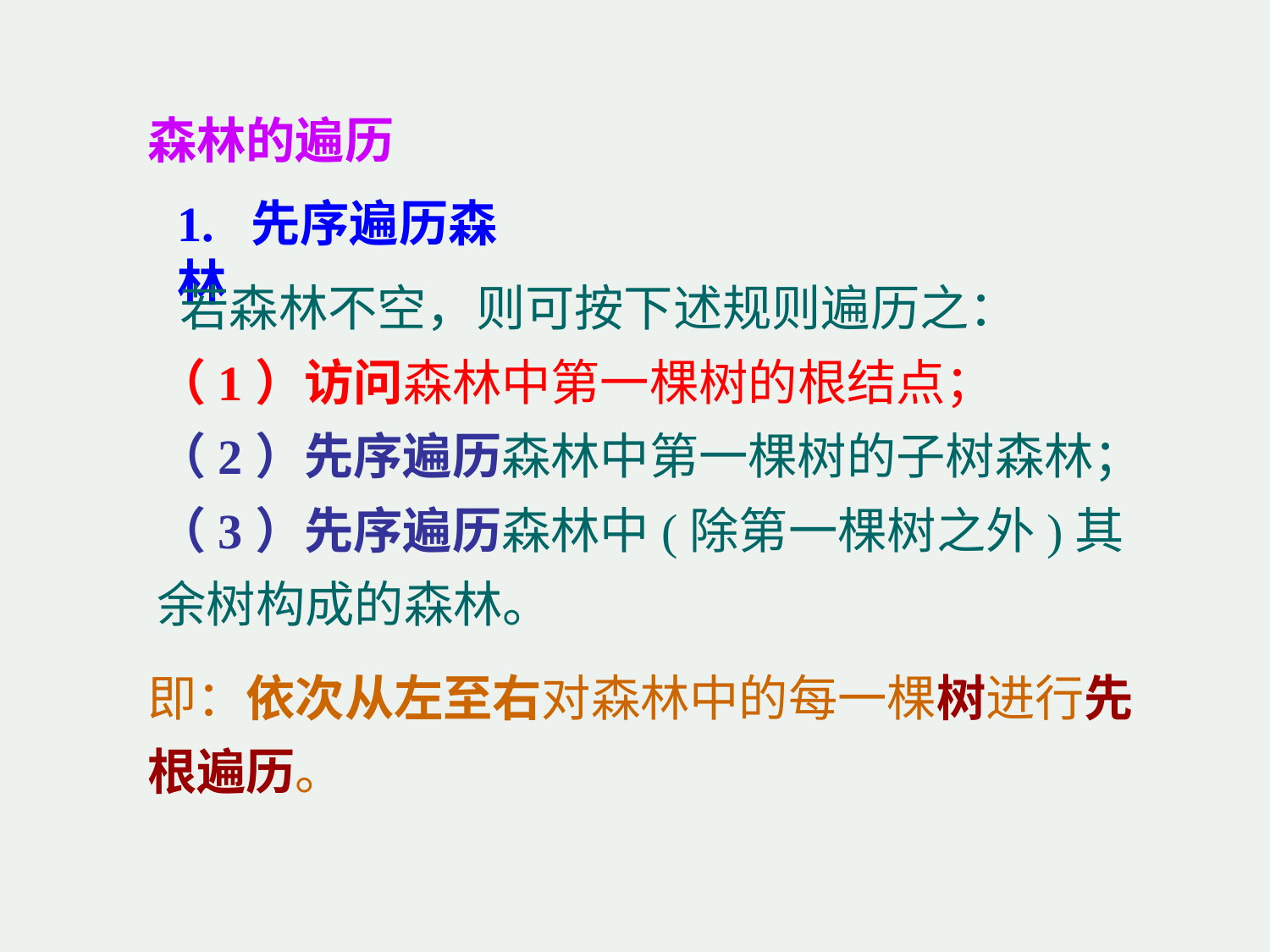

森林的遍历
1.  先序遍历森林
 若森林不空，则可按下述规则遍历之：
（1）访问森林中第一棵树的根结点；
（2）先序遍历森林中第一棵树的子树森林；
（3）先序遍历森林中(除第一棵树之外)其余树构成的森林。
即：依次从左至右对森林中的每一棵树进行先根遍历。